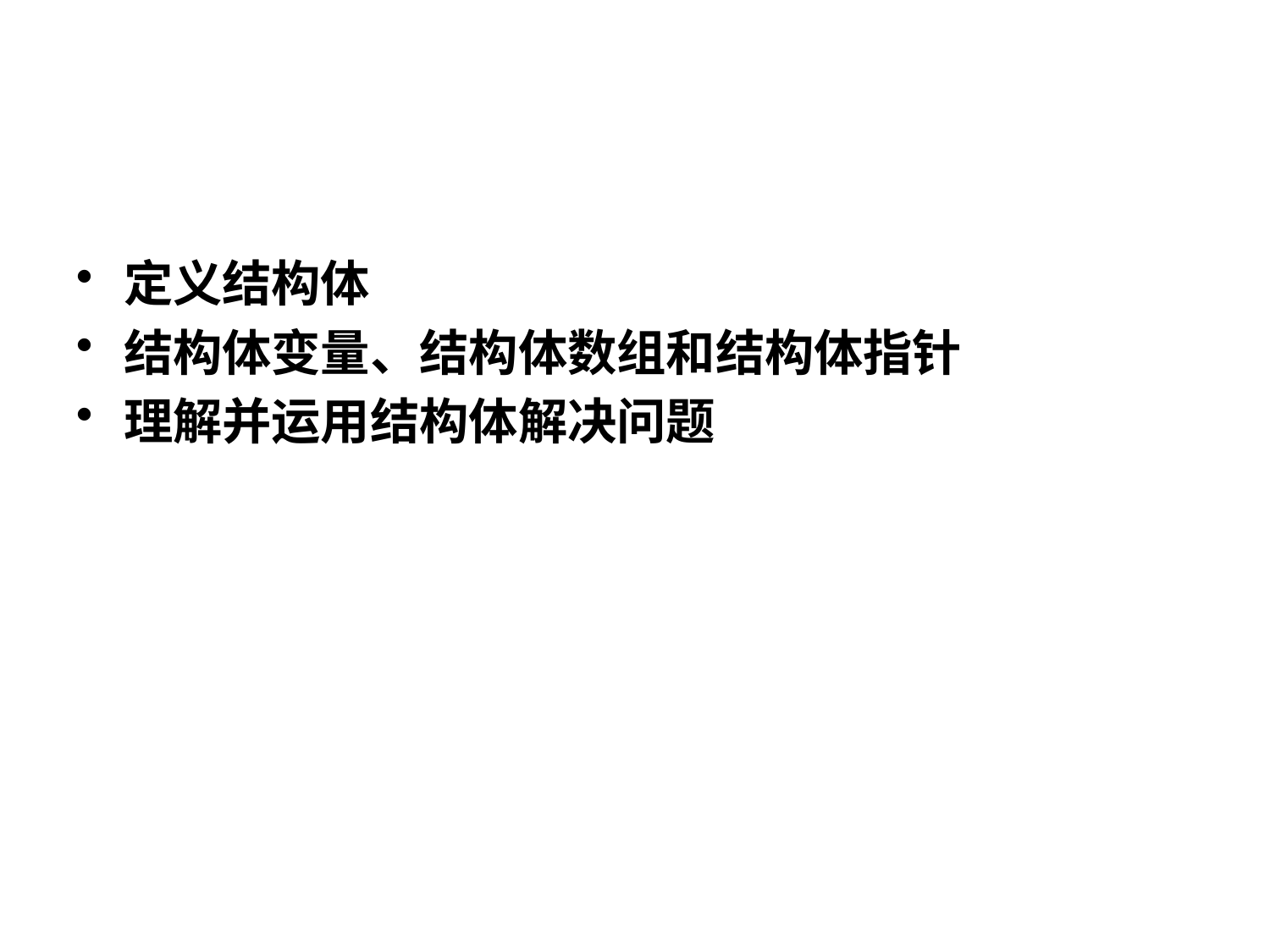

#
定义结构体
结构体变量、结构体数组和结构体指针
理解并运用结构体解决问题